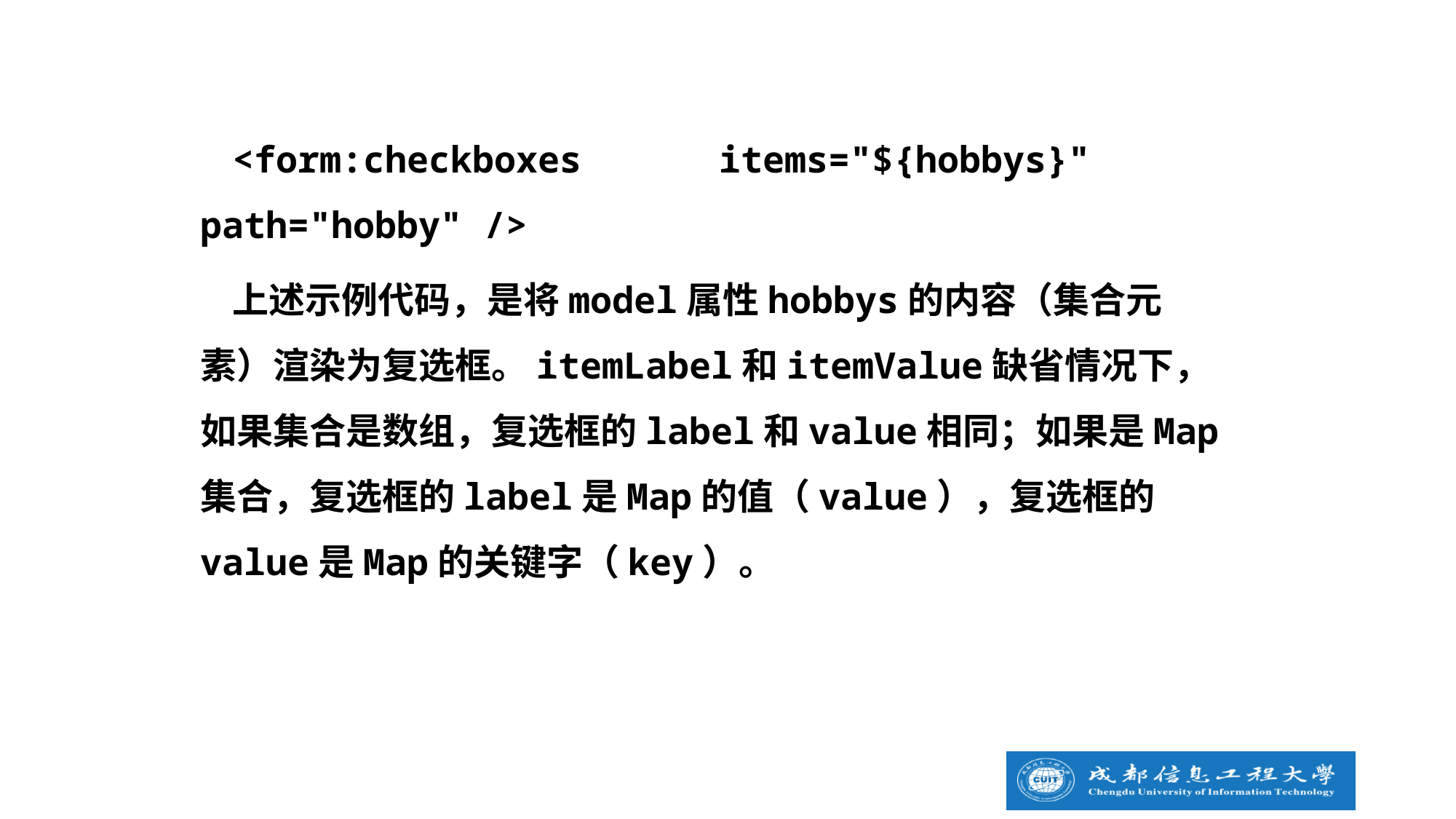

<form:checkboxes items="${hobbys}"  path="hobby" />
上述示例代码，是将model属性hobbys的内容（集合元素）渲染为复选框。itemLabel和itemValue缺省情况下，如果集合是数组，复选框的label和value相同；如果是Map集合，复选框的label是Map的值（value），复选框的value是Map的关键字（key）。